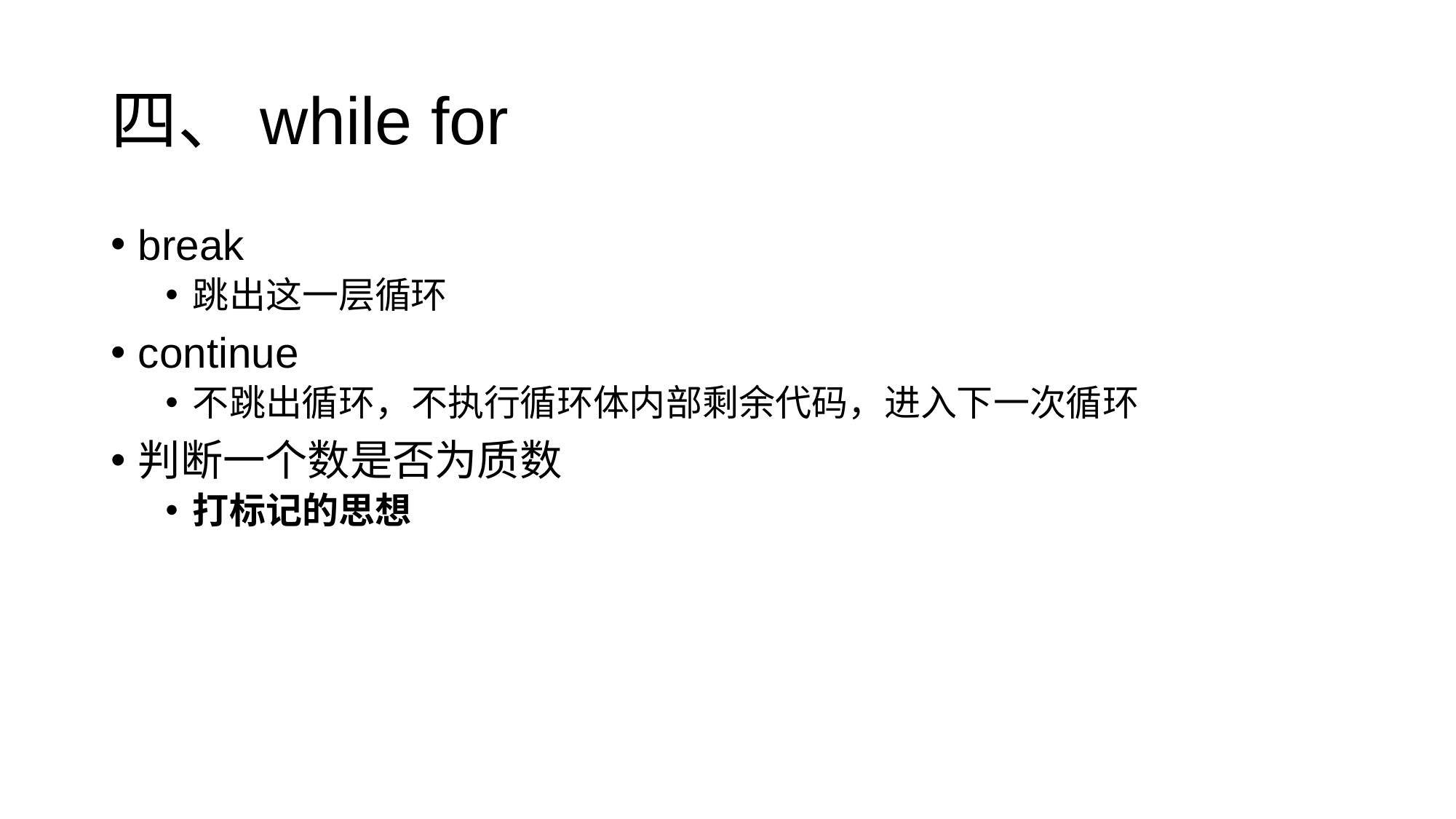

# 四、while for
break
跳出这一层循环
continue
不跳出循环，不执行循环体内部剩余代码，进入下一次循环
判断一个数是否为质数
打标记的思想